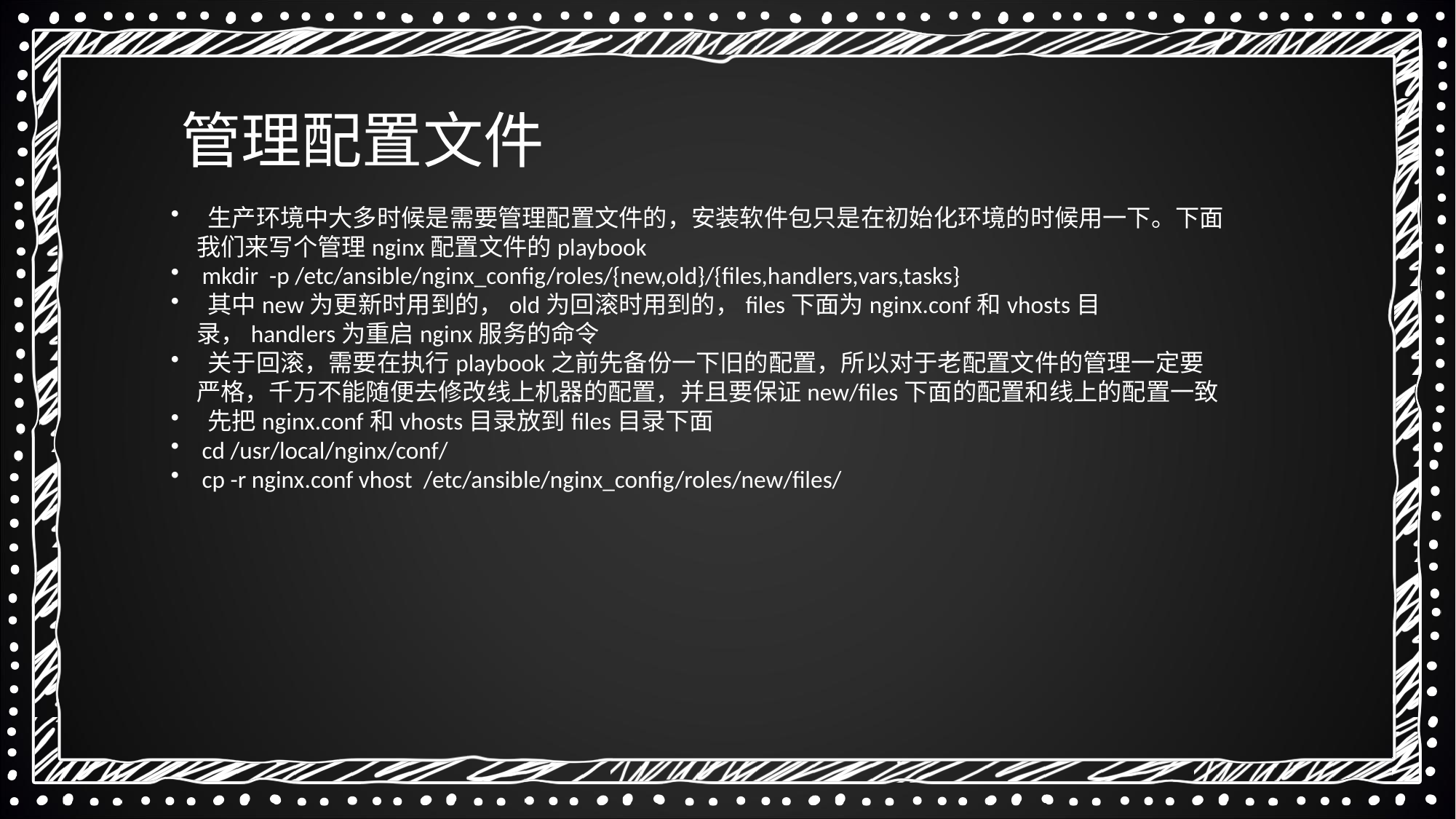

管理配置文件
 生产环境中大多时候是需要管理配置文件的，安装软件包只是在初始化环境的时候用一下。下面我们来写个管理nginx配置文件的playbook
 mkdir  -p /etc/ansible/nginx_config/roles/{new,old}/{files,handlers,vars,tasks}
 其中new为更新时用到的，old为回滚时用到的，files下面为nginx.conf和vhosts目录，handlers为重启nginx服务的命令
 关于回滚，需要在执行playbook之前先备份一下旧的配置，所以对于老配置文件的管理一定要严格，千万不能随便去修改线上机器的配置，并且要保证new/files下面的配置和线上的配置一致
 先把nginx.conf和vhosts目录放到files目录下面
 cd /usr/local/nginx/conf/
 cp -r nginx.conf vhost  /etc/ansible/nginx_config/roles/new/files/